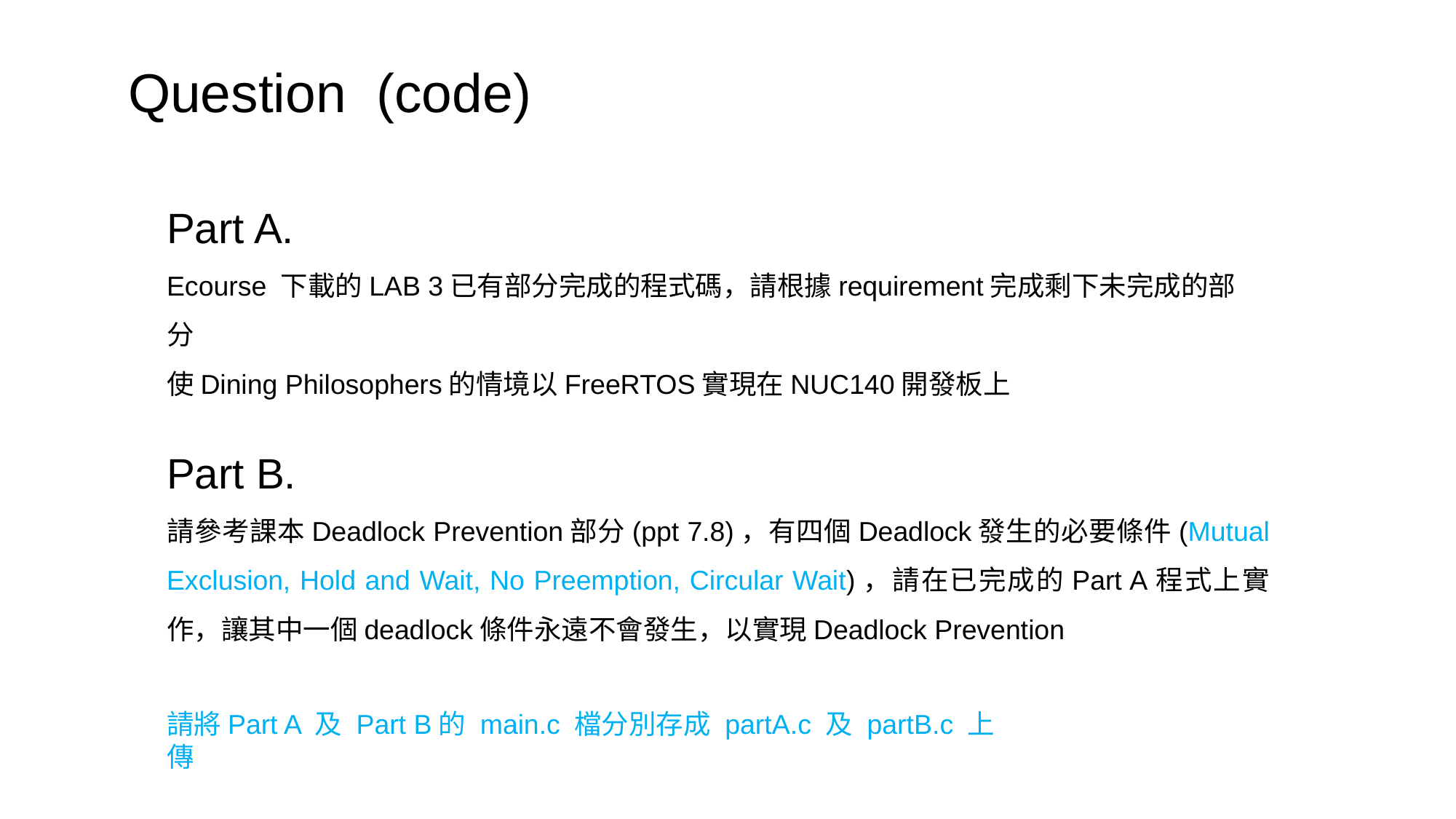

Question  (code)
Part A.
Ecourse 下載的LAB 3已有部分完成的程式碼，請根據requirement完成剩下未完成的部分
使Dining Philosophers的情境以FreeRTOS實現在NUC140開發板上
Part B.
請參考課本Deadlock Prevention部分(ppt 7.8)，有四個Deadlock發生的必要條件(Mutual Exclusion, Hold and Wait, No Preemption, Circular Wait)，請在已完成的Part A程式上實作，讓其中一個deadlock條件永遠不會發生，以實現Deadlock Prevention
請將Part A 及 Part B的 main.c 檔分別存成 partA.c 及 partB.c 上傳